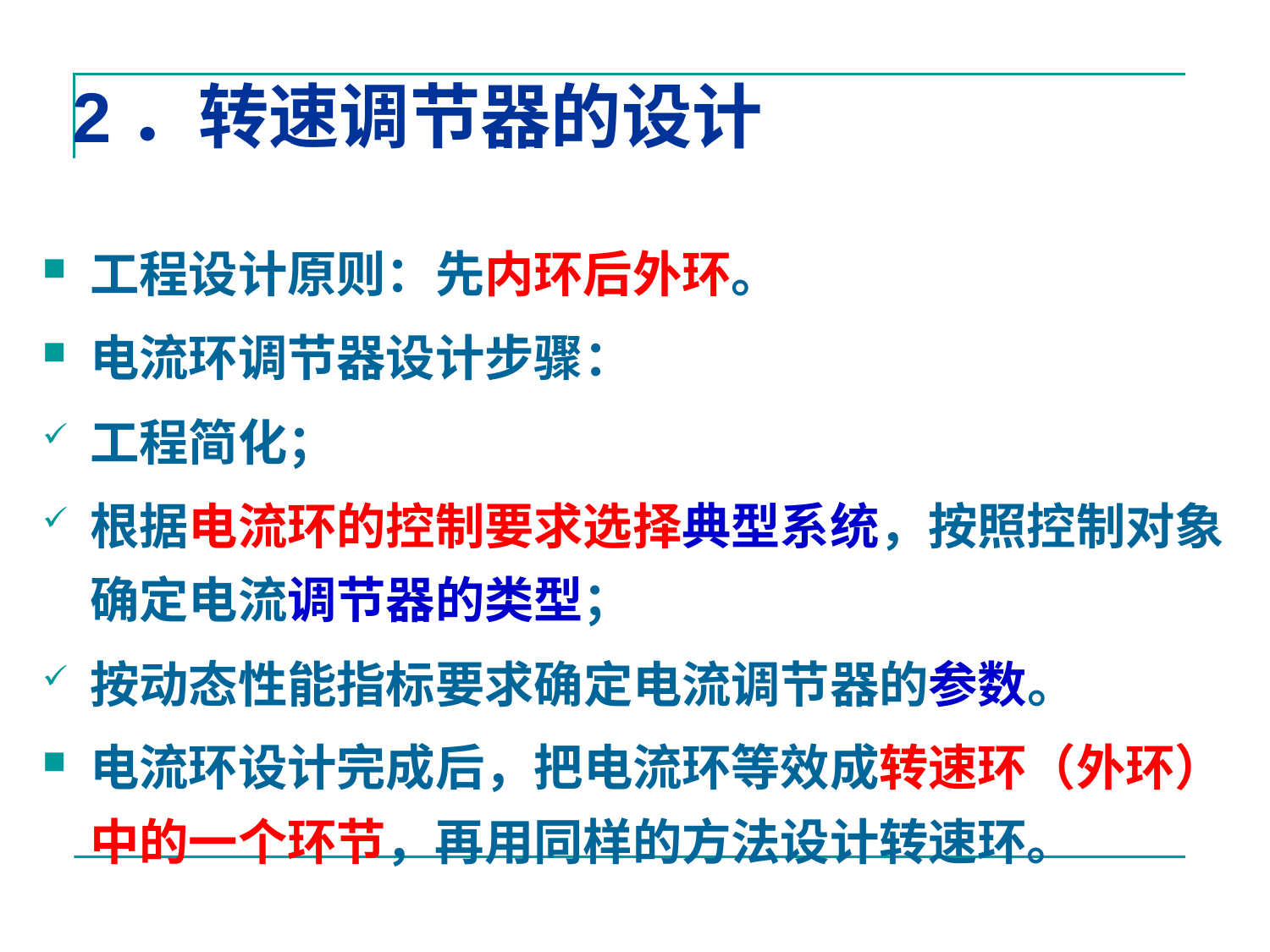

# 2．转速调节器的设计
工程设计原则：先内环后外环。
电流环调节器设计步骤：
工程简化；
根据电流环的控制要求选择典型系统，按照控制对象确定电流调节器的类型；
按动态性能指标要求确定电流调节器的参数。
电流环设计完成后，把电流环等效成转速环（外环）中的一个环节，再用同样的方法设计转速环。